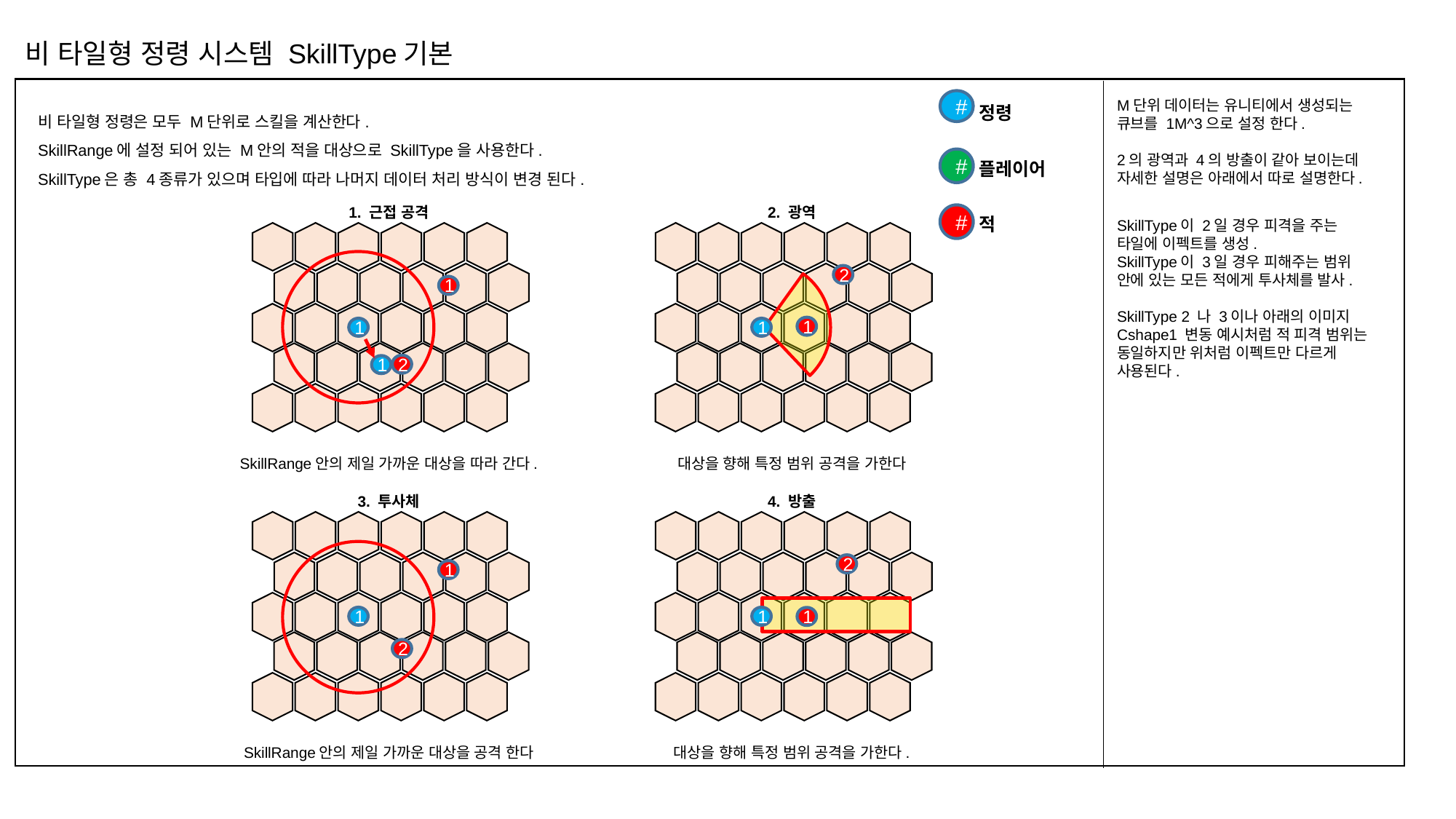

비 타일형 정령 시스템 SkillType기본

정령
M단위 데이터는 유니티에서 생성되는 큐브를 1M^3으로 설정 한다.

2의 광역과 4의 방출이 같아 보이는데 자세한 설명은 아래에서 따로 설명한다.
#
비 타일형 정령은 모두 M단위로 스킬을 계산한다.
SkillRange에 설정 되어 있는 M안의 적을 대상으로 SkillType을 사용한다.
SkillType은 총 4종류가 있으며 타입에 따라 나머지 데이터 처리 방식이 변경 된다.
플레이어
#
1. 근접 공격
2. 광역
적
#
SkillType이 2일 경우 피격을 주는 타일에 이펙트를 생성.
SkillType이 3일 경우 피해주는 범위 안에 있는 모든 적에게 투사체를 발사.

SkillType 2 나 3이나 아래의 이미지
Cshape1 변동 예시처럼 적 피격 범위는 동일하지만 위처럼 이펙트만 다르게 사용된다.

2

1

1
1
1

2
1

SkillRange안의 제일 가까운 대상을 따라 간다.
대상을 향해 특정 범위 공격을 가한다
3. 투사체
4. 방출

1

2

1

1
1

2

SkillRange안의 제일 가까운 대상을 공격 한다
대상을 향해 특정 범위 공격을 가한다.